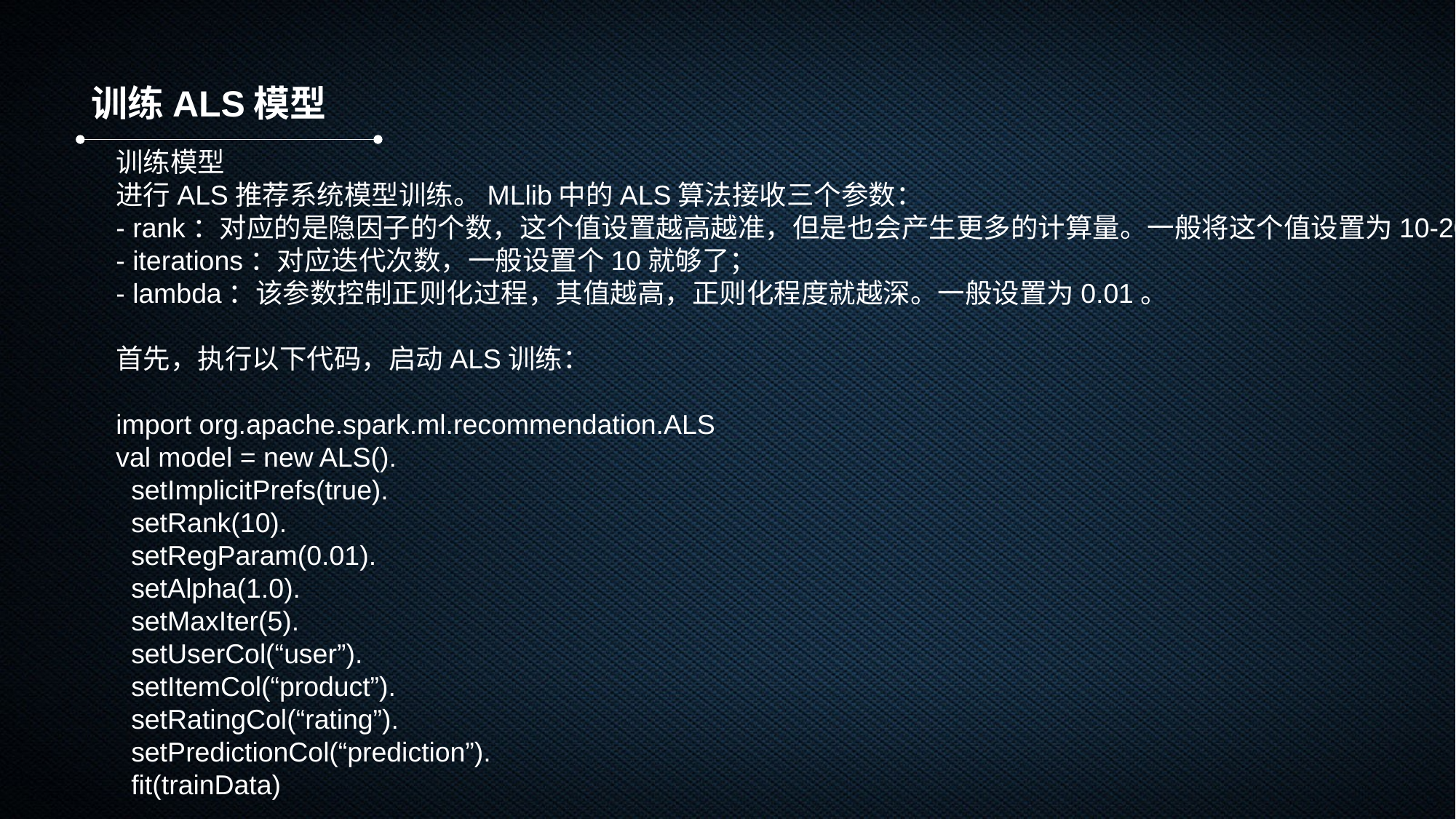

训练ALS模型
训练模型
进行ALS推荐系统模型训练。MLlib中的ALS算法接收三个参数：
- rank：对应的是隐因子的个数，这个值设置越高越准，但是也会产生更多的计算量。一般将这个值设置为10-200；
- iterations：对应迭代次数，一般设置个10就够了；
- lambda：该参数控制正则化过程，其值越高，正则化程度就越深。一般设置为0.01。
首先，执行以下代码，启动ALS训练：
import org.apache.spark.ml.recommendation.ALS
val model = new ALS().
  setImplicitPrefs(true).
  setRank(10).
  setRegParam(0.01).
  setAlpha(1.0).
  setMaxIter(5).
  setUserCol(“user”).
  setItemCol(“product”).
  setRatingCol(“rating”).
  setPredictionCol(“prediction”).
  fit(trainData)